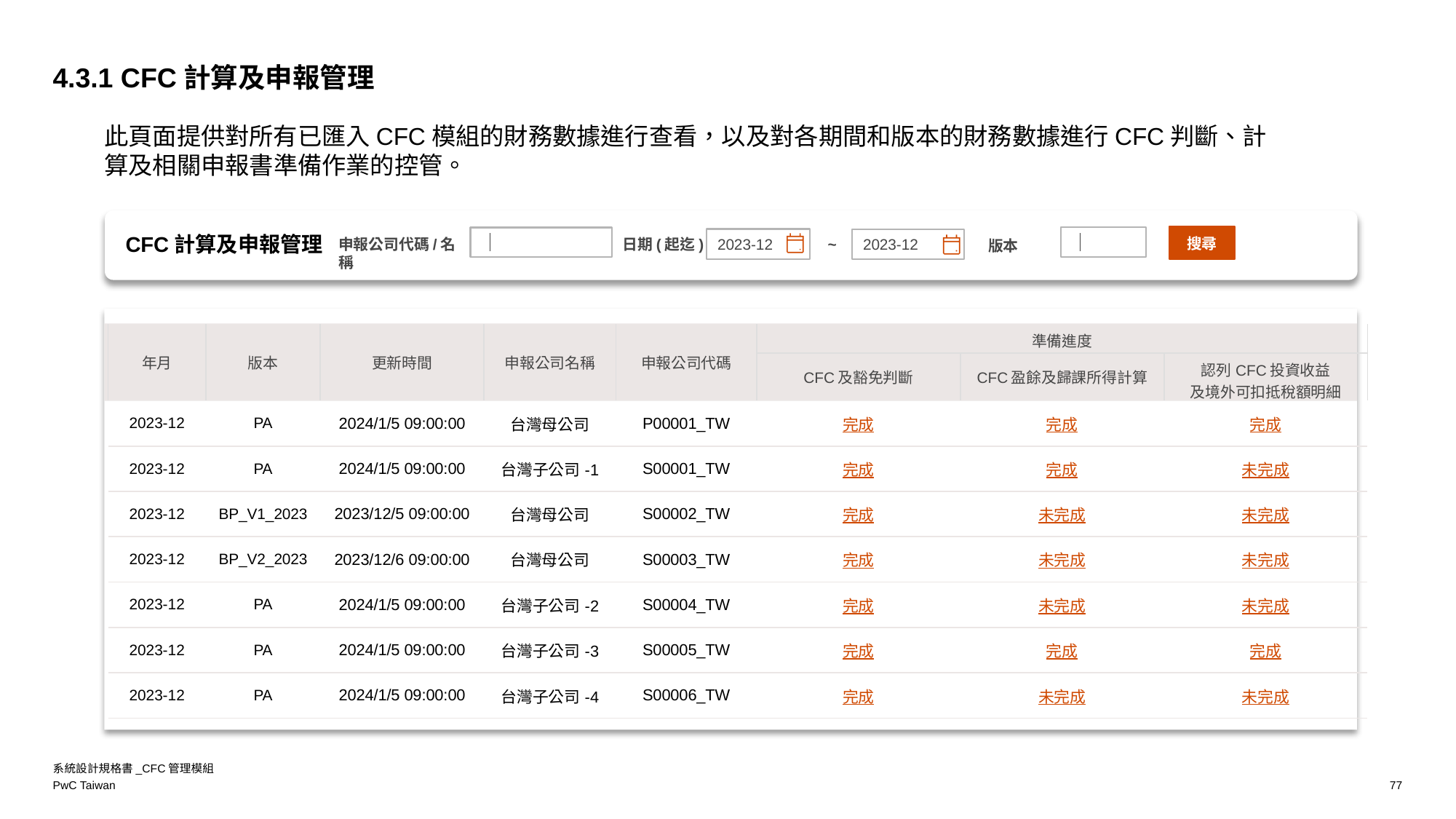

4.3.1 CFC計算及申報管理
此頁面提供對所有已匯入CFC模組的財務數據進行查看，以及對各期間和版本的財務數據進行CFC判斷、計算及相關申報書準備作業的控管。

搜尋
｜
｜
2023-12
2023-12
CFC計算及申報管理

申報公司代碼/名稱
日期(起迄)
~
版本

| 年月 | 版本 | 更新時間 | 申報公司名稱 | 申報公司代碼 | 準備進度 |  |  |
| --- | --- | --- | --- | --- | --- | --- | --- |
|  |  |  |  |  | CFC及豁免判斷 | CFC盈餘及歸課所得計算 | 認列CFC投資收益 及境外可扣抵稅額明細 |
| 2023-12 | PA | 2024/1/5 09:00:00 | 台灣母公司 | P00001\_TW | 完成 | 完成 | 完成 |
| 2023-12 | PA | 2024/1/5 09:00:00 | 台灣子公司-1 | S00001\_TW | 完成 | 完成 | 未完成 |
| 2023-12 | BP\_V1\_2023 | 2023/12/5 09:00:00 | 台灣母公司 | S00002\_TW | 完成 | 未完成 | 未完成 |
| 2023-12 | BP\_V2\_2023 | 2023/12/6 09:00:00 | 台灣母公司 | S00003\_TW | 完成 | 未完成 | 未完成 |
| 2023-12 | PA | 2024/1/5 09:00:00 | 台灣子公司-2 | S00004\_TW | 完成 | 未完成 | 未完成 |
| 2023-12 | PA | 2024/1/5 09:00:00 | 台灣子公司-3 | S00005\_TW | 完成 | 完成 | 完成 |
| 2023-12 | PA | 2024/1/5 09:00:00 | 台灣子公司-4 | S00006\_TW | 完成 | 未完成 | 未完成 |
系統設計規格書_CFC管理模組
77